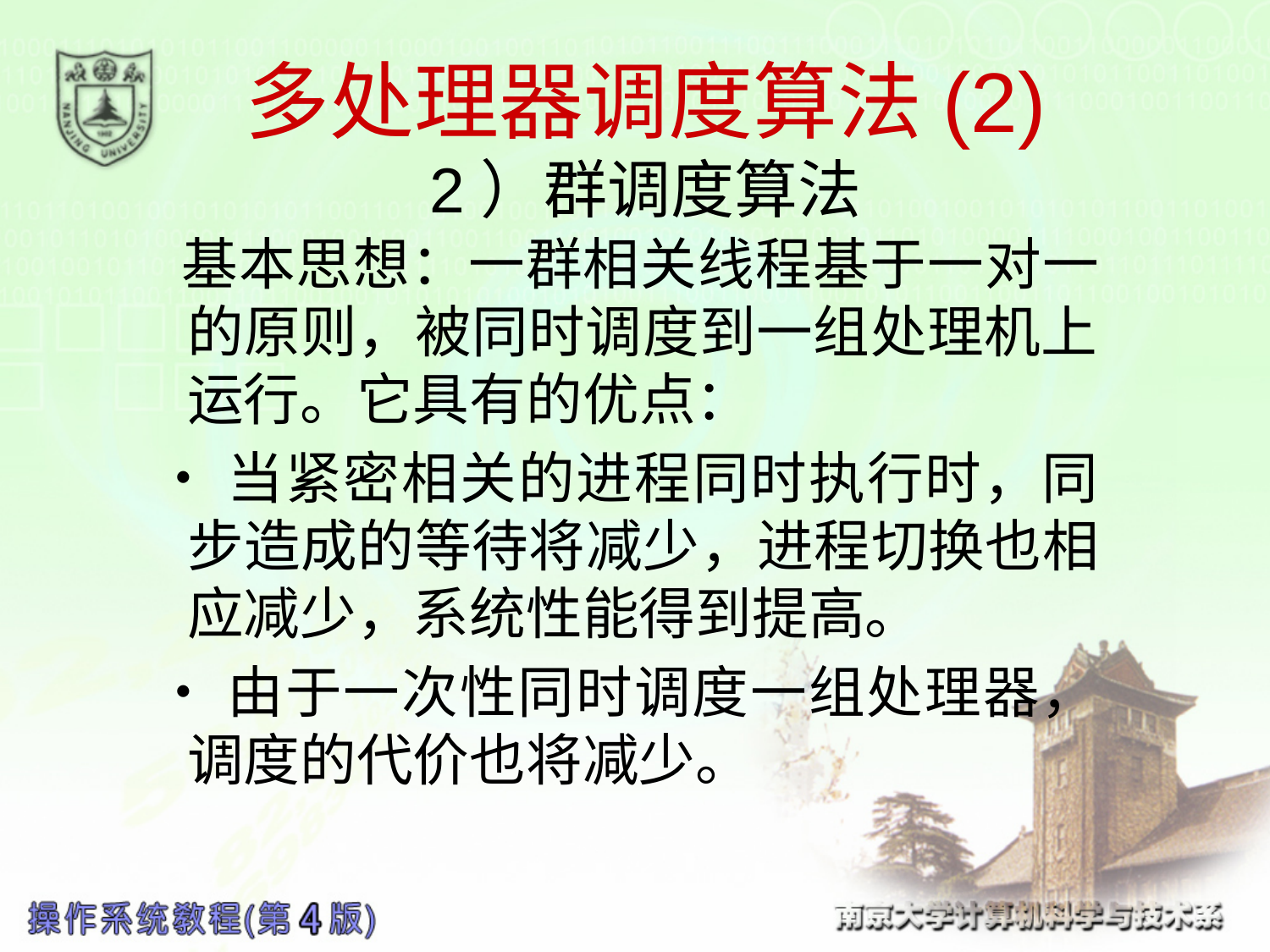

多处理器调度算法(2)
2）群调度算法
  基本思想：一群相关线程基于一对一的原则，被同时调度到一组处理机上运行。它具有的优点：
 •当紧密相关的进程同时执行时，同步造成的等待将减少，进程切换也相应减少，系统性能得到提高。
 •由于一次性同时调度一组处理器，调度的代价也将减少。